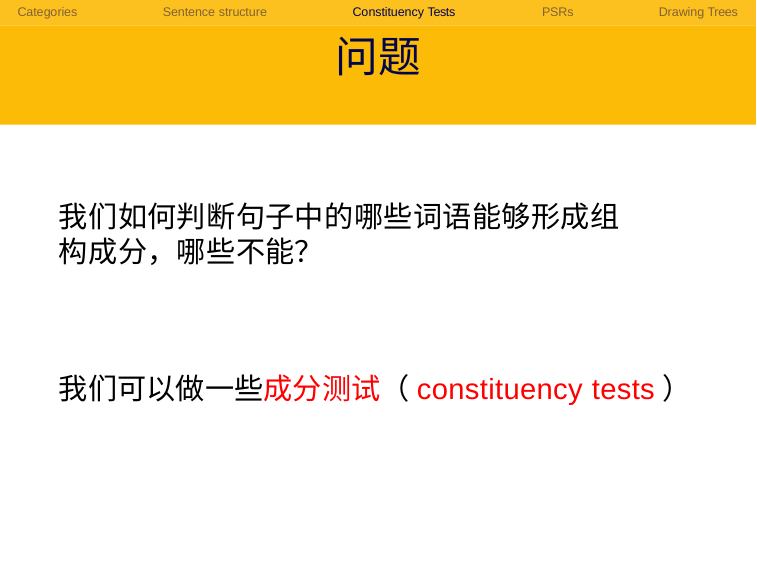

Categories	Sentence structure	Constituency Tests	PSRs	Drawing Trees
# 问题
我们如何判断句子中的哪些词语能够形成组构成分，哪些不能？
我们可以做一些成分测试（constituency tests）